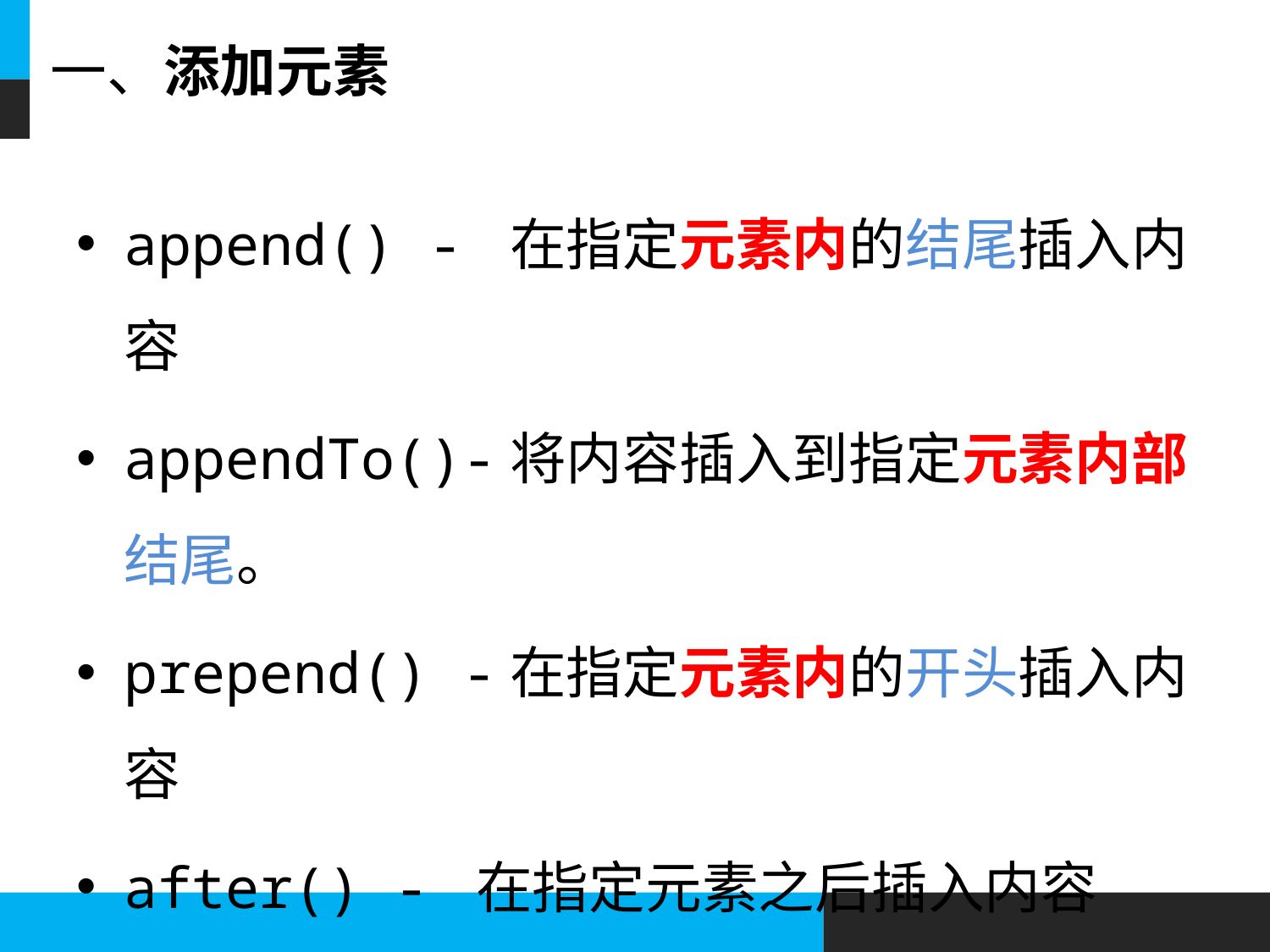

# 一、添加元素
append() - 在指定元素内的结尾插入内容
appendTo()-将内容插入到指定元素内部 结尾。
prepend() -在指定元素内的开头插入内容
after() - 在指定元素之后插入内容
before() - 在指定元素之前插入内容